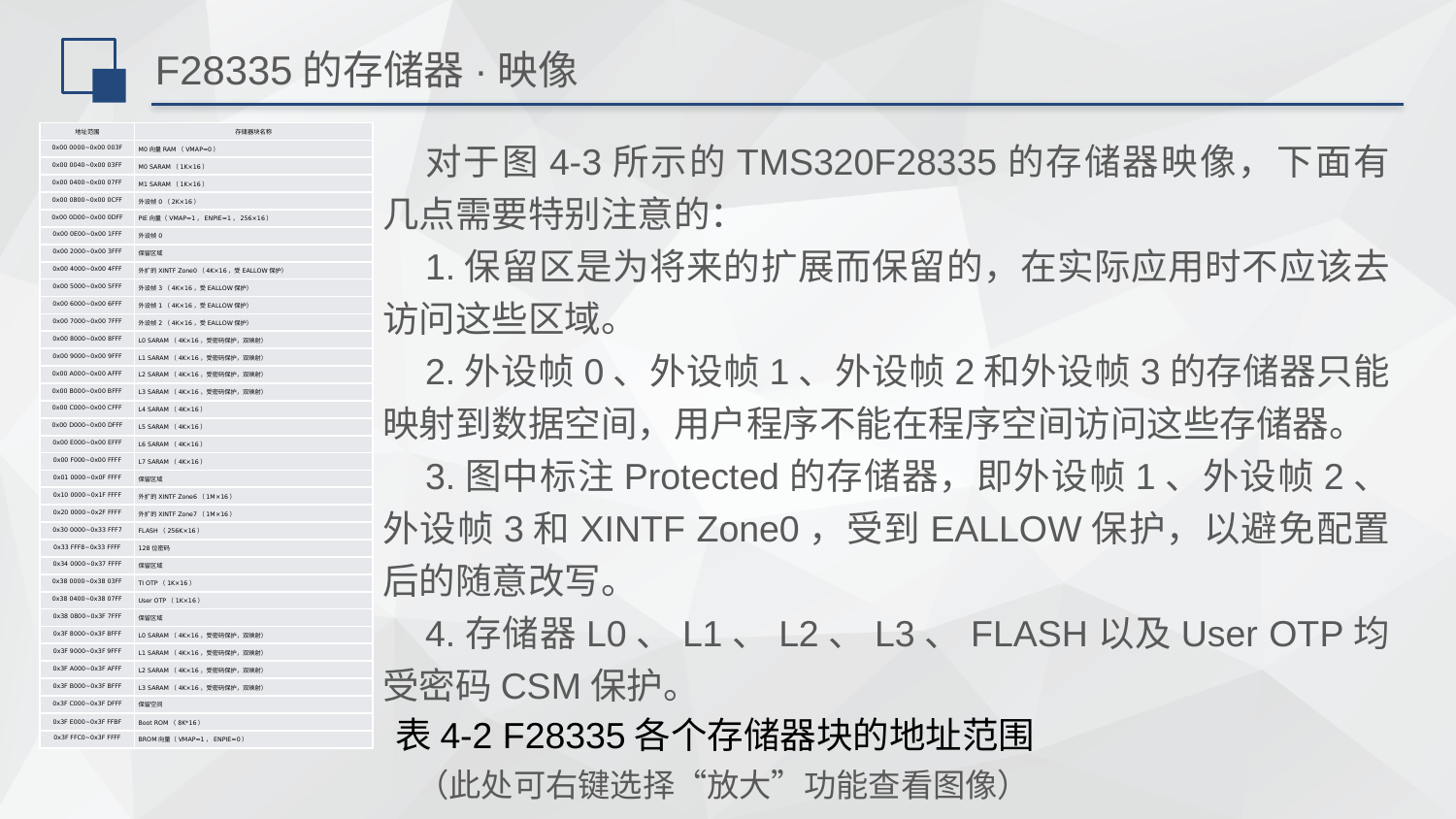

# F28335的存储器·映像
| 地址范围 | 存储器块名称 |
| --- | --- |
| 0x00 0000~0x00 003F | M0向量RAM（VMAP=0） |
| 0x00 0040~0x00 03FF | M0 SARAM（1K×16） |
| 0x00 0400~0x00 07FF | M1 SARAM（1K×16） |
| 0x00 0800~0x00 0CFF | 外设帧0（2K×16） |
| 0x00 0D00~0x00 0DFF | PIE向量（VMAP=1，ENPIE=1，256×16） |
| 0x00 0E00~0x00 1FFF | 外设帧0 |
| 0x00 2000~0x00 3FFF | 保留区域 |
| 0x00 4000~0x00 4FFF | 外扩的XINTF Zone0（4K×16，受EALLOW保护） |
| 0x00 5000~0x00 5FFF | 外设帧3（4K×16，受EALLOW保护） |
| 0x00 6000~0x00 6FFF | 外设帧1（4K×16，受EALLOW保护） |
| 0x00 7000~0x00 7FFF | 外设帧2（4K×16，受EALLOW保护） |
| 0x00 8000~0x00 8FFF | L0 SARAM（4K×16，受密码保护，双映射） |
| 0x00 9000~0x00 9FFF | L1 SARAM（4K×16，受密码保护，双映射） |
| 0x00 A000~0x00 AFFF | L2 SARAM（4K×16，受密码保护，双映射） |
| 0x00 B000~0x00 BFFF | L3 SARAM（4K×16，受密码保护，双映射） |
| 0x00 C000~0x00 CFFF | L4 SARAM（4K×16） |
| 0x00 D000~0x00 DFFF | L5 SARAM（4K×16） |
| 0x00 E000~0x00 EFFF | L6 SARAM（4K×16） |
| 0x00 F000~0x00 FFFF | L7 SARAM（4K×16） |
| 0x01 0000~0x0F FFFF | 保留区域 |
| 0x10 0000~0x1F FFFF | 外扩的XINTF Zone6（1M×16） |
| 0x20 0000~0x2F FFFF | 外扩的XINTF Zone7（1M×16） |
| 0x30 0000~0x33 FFF7 | FLASH（256K×16） |
| 0x33 FFF8~0x33 FFFF | 128位密码 |
| 0x34 0000~0x37 FFFF | 保留区域 |
| 0x38 0000~0x38 03FF | TI OTP（1K×16） |
| 0x38 0400~0x38 07FF | User OTP（1K×16） |
| 0x38 0800~0x3F 7FFF | 保留区域 |
| 0x3F 8000~0x3F 8FFF | L0 SARAM（4K×16，受密码保护，双映射） |
| 0x3F 9000~0x3F 9FFF | L1 SARAM（4K×16，受密码保护，双映射） |
| 0x3F A000~0x3F AFFF | L2 SARAM（4K×16，受密码保护，双映射） |
| 0x3F B000~0x3F BFFF | L3 SARAM（4K×16，受密码保护，双映射） |
| 0x3F C000~0x3F DFFF | 保留空间 |
| 0x3F E000~0x3F FFBF | Boot ROM（8K\*16） |
| 0x3F FFC0~0x3F FFFF | BROM向量（VMAP=1，ENPIE=0） |
对于图4-3所示的TMS320F28335的存储器映像，下面有几点需要特别注意的：
1.保留区是为将来的扩展而保留的，在实际应用时不应该去访问这些区域。
2.外设帧0、外设帧1、外设帧2和外设帧3的存储器只能映射到数据空间，用户程序不能在程序空间访问这些存储器。
3.图中标注Protected的存储器，即外设帧1、外设帧2、外设帧3和XINTF Zone0，受到EALLOW保护，以避免配置后的随意改写。
4.存储器L0、L1、L2、L3、FLASH以及User OTP均受密码CSM保护。
表4-2 F28335各个存储器块的地址范围
（此处可右键选择“放大”功能查看图像）